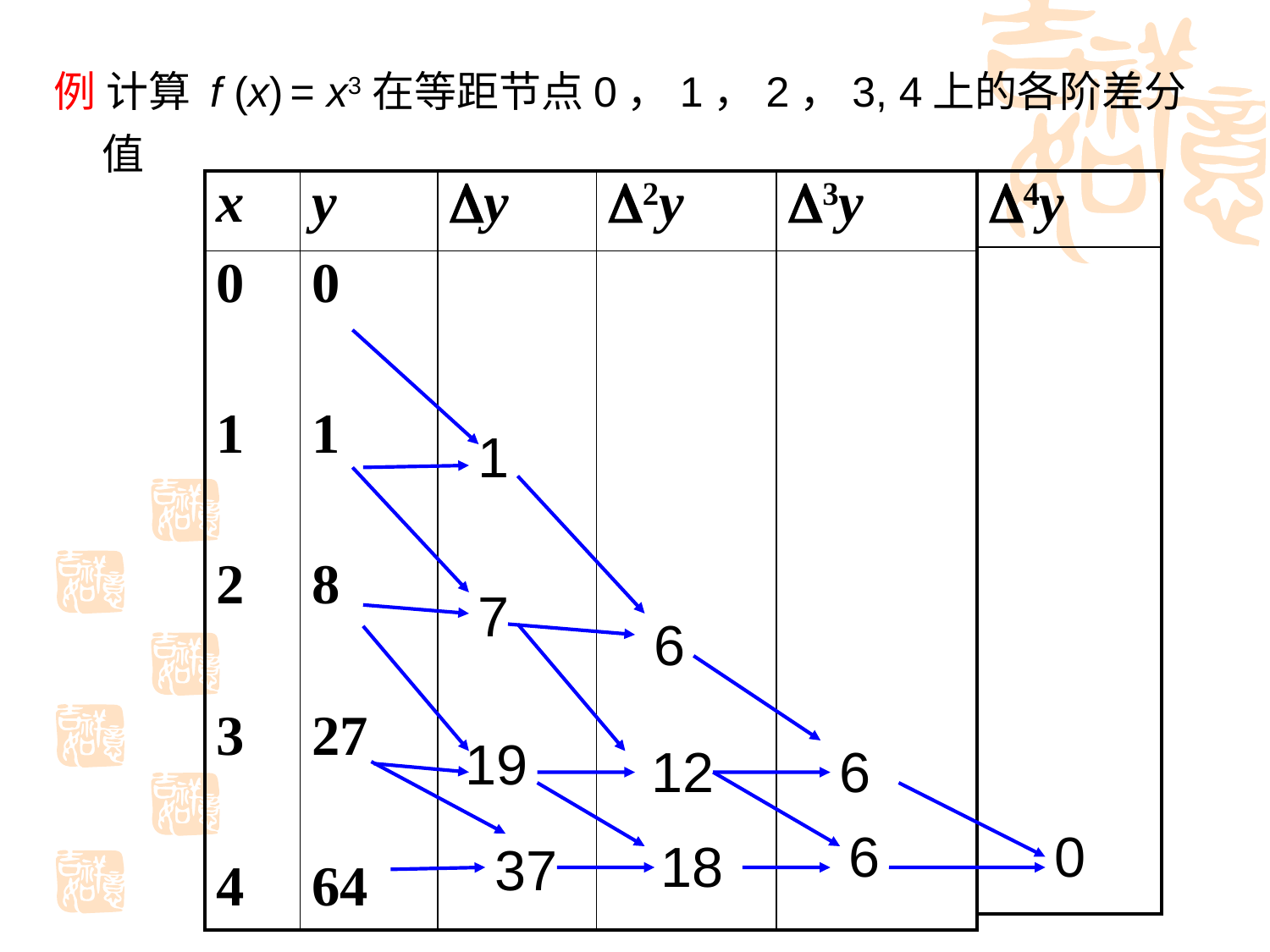

例 计算 f (x) = x3在等距节点0，1，2，3, 4上的各阶差分值
| Δ4y |
| --- |
|  |
| x | y | Δy | Δ2y | Δ3y |
| --- | --- | --- | --- | --- |
| 0 | 0 |  |  |  |
|  |  |  |  |  |
| 1 | 1 |  |  |  |
|  |  |  |  |  |
| 2 | 8 |  |  |  |
|  |  |  |  |  |
| 3 | 27 |  |  |  |
|  |  |  |  |  |
| 4 | 64 |  |  |  |

1

7
6

19
12
6

6
0
18
37